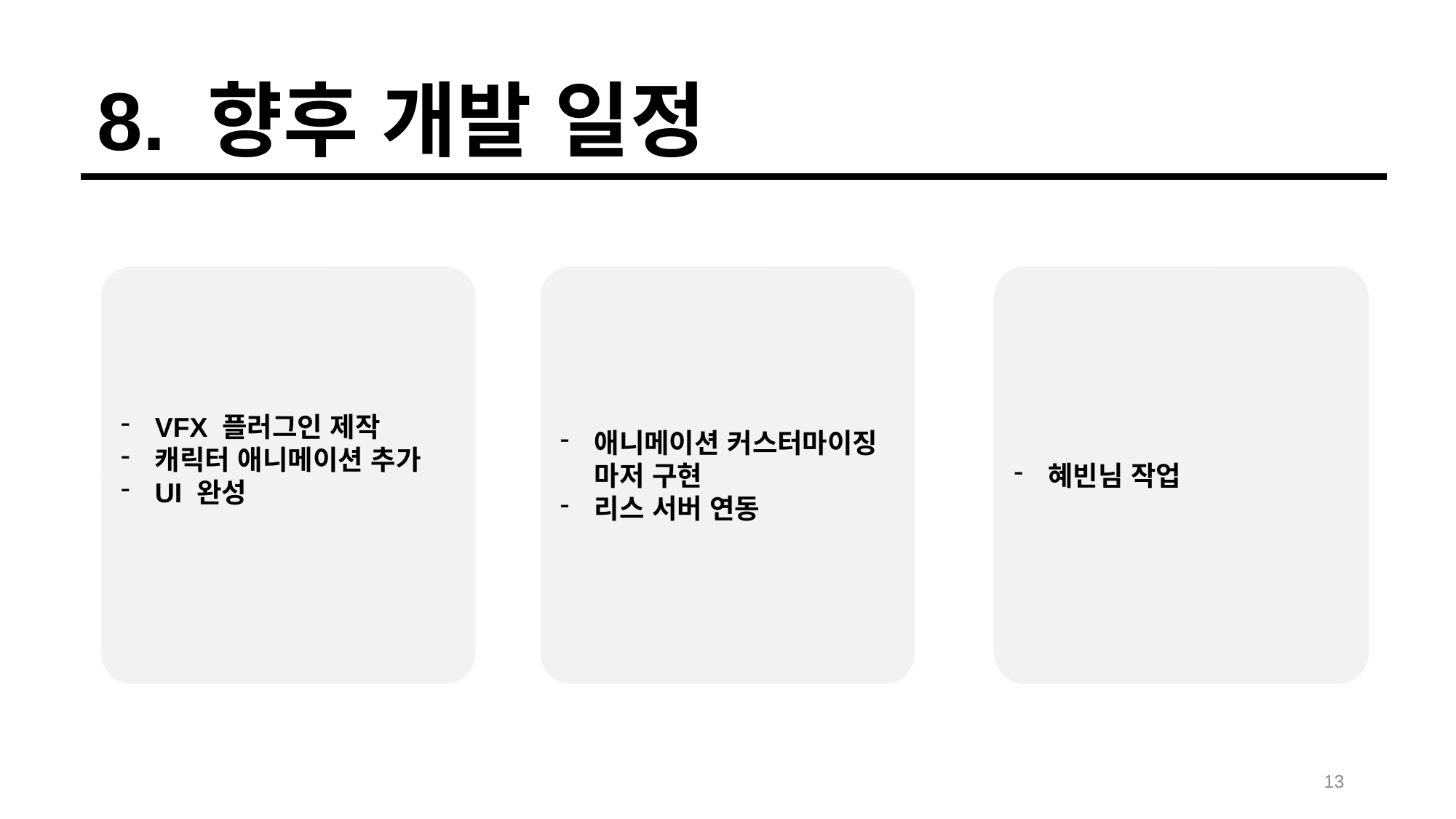

8. 향후 개발 일정
VFX 플러그인 제작
캐릭터 애니메이션 추가
UI 완성

애니메이션 커스터마이징 마저 구현
리스 서버 연동
혜빈님 작업
13